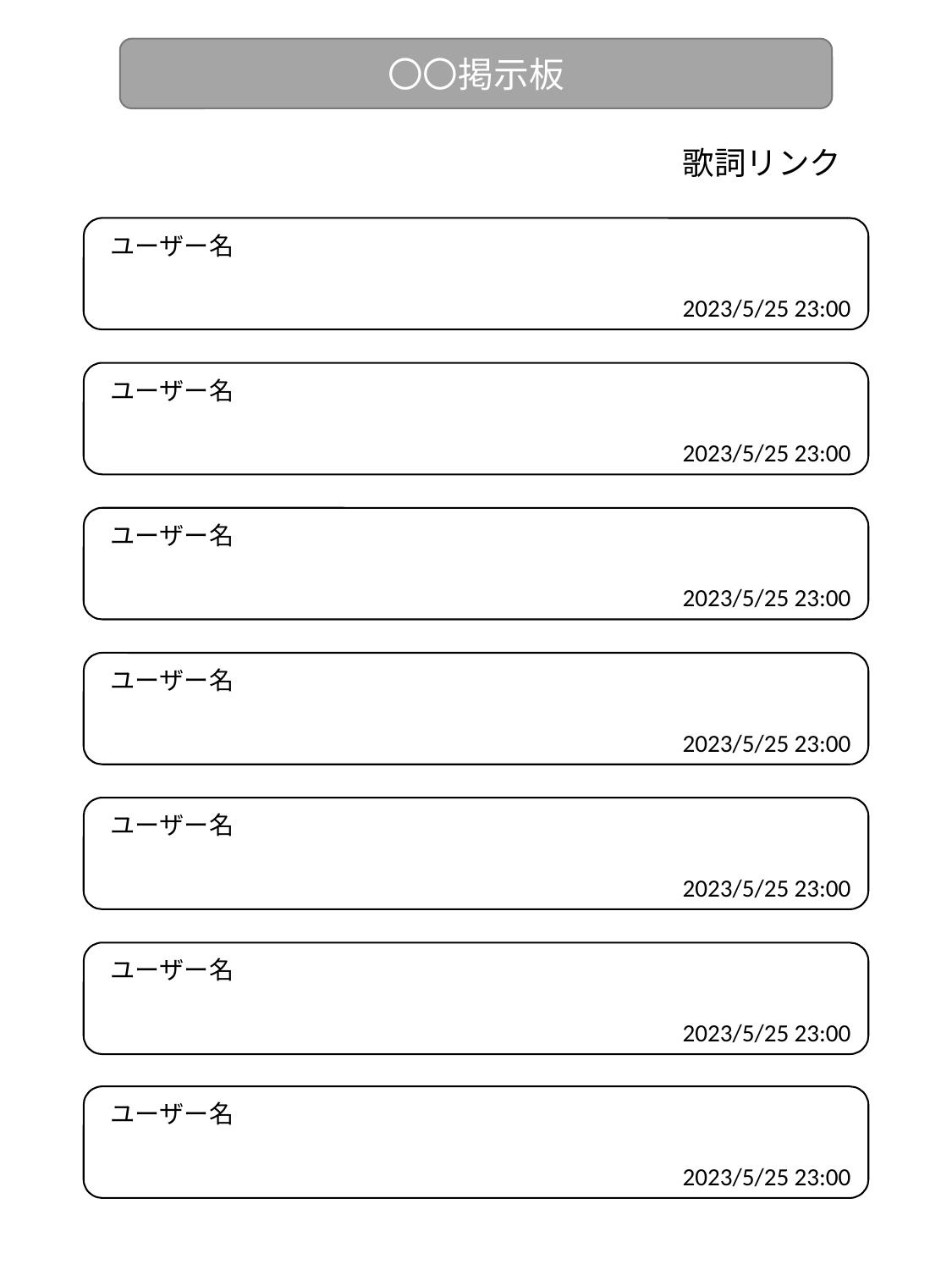

〇〇掲示板
歌詞リンク

ユーザー名
2023/5/25 23:00

ユーザー名
2023/5/25 23:00

ユーザー名
2023/5/25 23:00

ユーザー名
2023/5/25 23:00

ユーザー名
2023/5/25 23:00

ユーザー名
2023/5/25 23:00

ユーザー名
2023/5/25 23:00